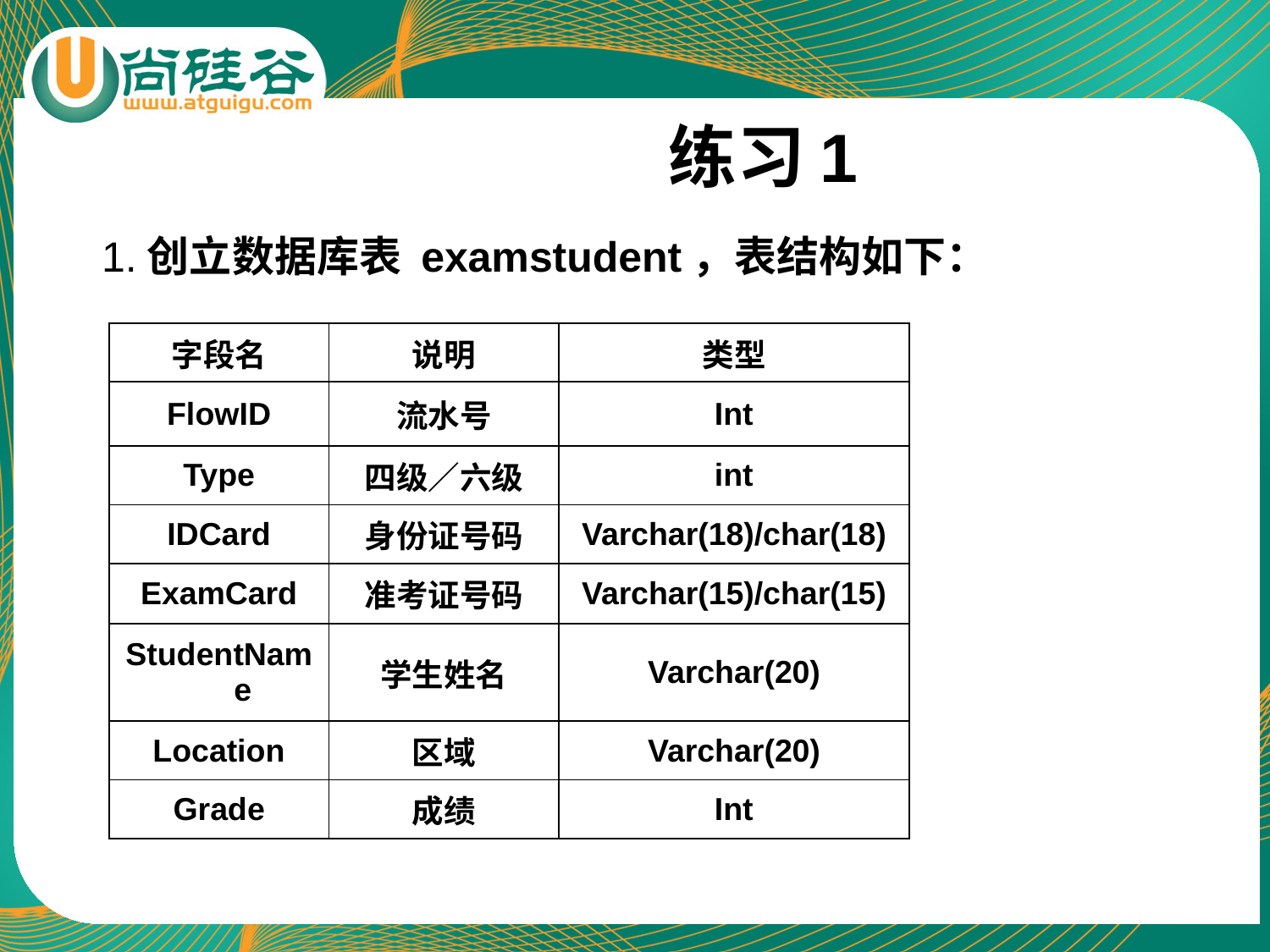

# 练习1
1.创立数据库表 examstudent，表结构如下：
| 字段名 | 说明 | 类型 |
| --- | --- | --- |
| FlowID | 流水号 | Int |
| Type | 四级／六级 | int |
| IDCard | 身份证号码 | Varchar(18)/char(18) |
| ExamCard | 准考证号码 | Varchar(15)/char(15) |
| StudentName | 学生姓名 | Varchar(20) |
| Location | 区域 | Varchar(20) |
| Grade | 成绩 | Int |